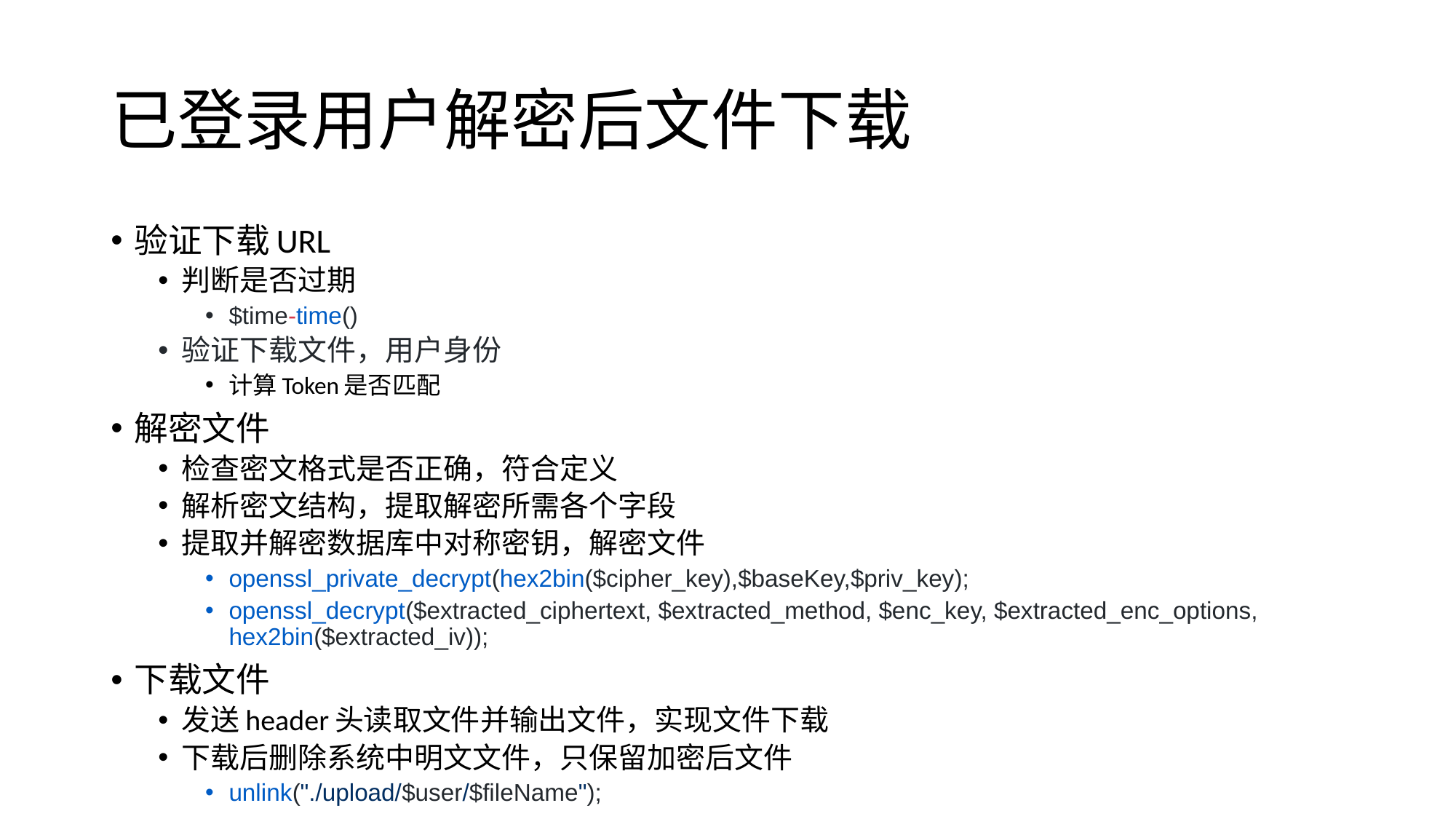

# 已登录用户解密后文件下载
验证下载URL
判断是否过期
$time-time()
验证下载文件，用户身份
计算Token是否匹配
解密文件
检查密文格式是否正确，符合定义
解析密文结构，提取解密所需各个字段
提取并解密数据库中对称密钥，解密文件
openssl_private_decrypt(hex2bin($cipher_key),$baseKey,$priv_key);
openssl_decrypt($extracted_ciphertext, $extracted_method, $enc_key, $extracted_enc_options, hex2bin($extracted_iv));
下载文件
发送header头读取文件并输出文件，实现文件下载
下载后删除系统中明文文件，只保留加密后文件
unlink("./upload/$user/$fileName");